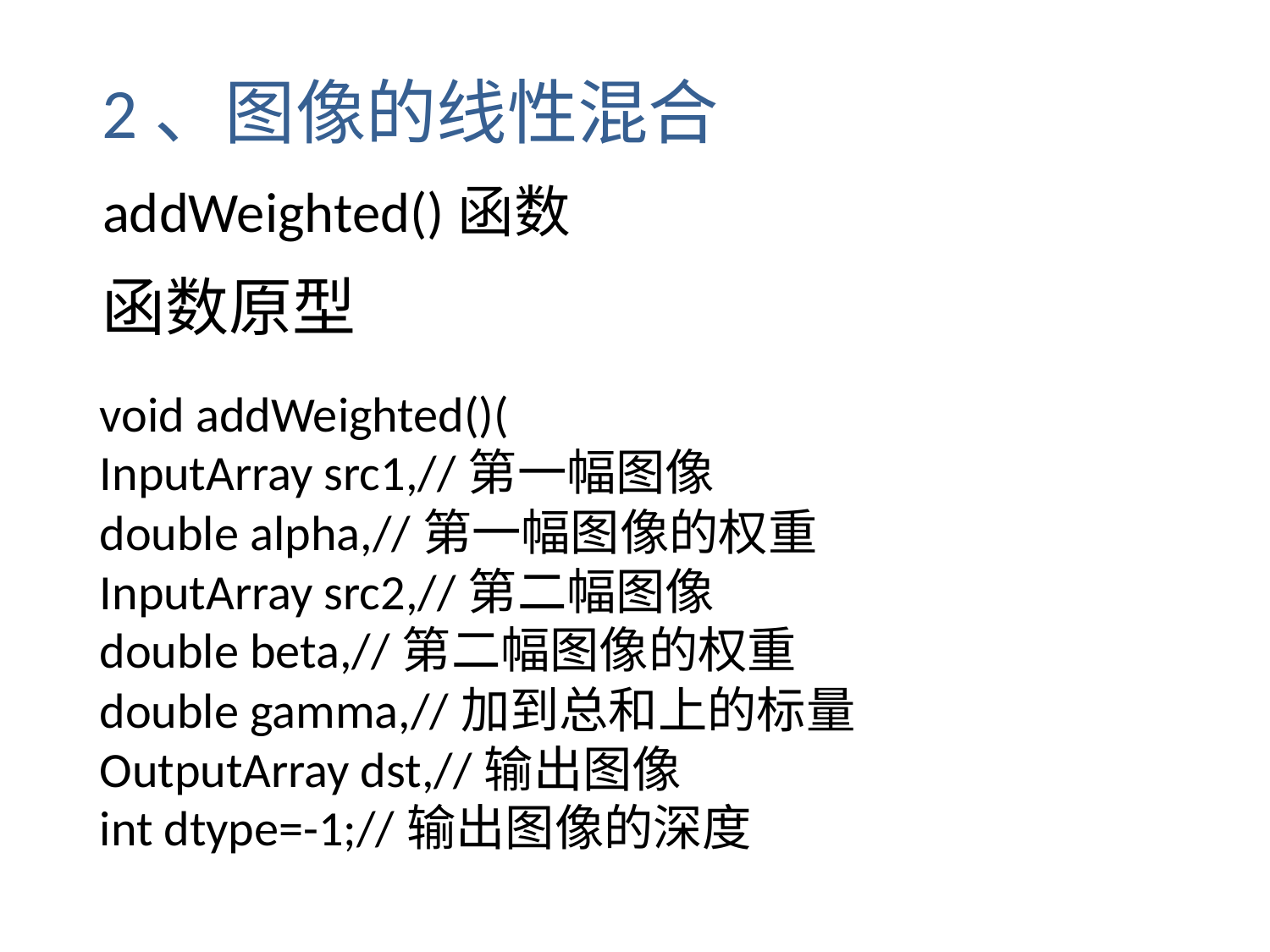

2、图像的线性混合
addWeighted()函数
函数原型
void addWeighted()(
InputArray src1,//第一幅图像
double alpha,//第一幅图像的权重
InputArray src2,//第二幅图像
double beta,//第二幅图像的权重
double gamma,//加到总和上的标量
OutputArray dst,//输出图像
int dtype=-1;//输出图像的深度